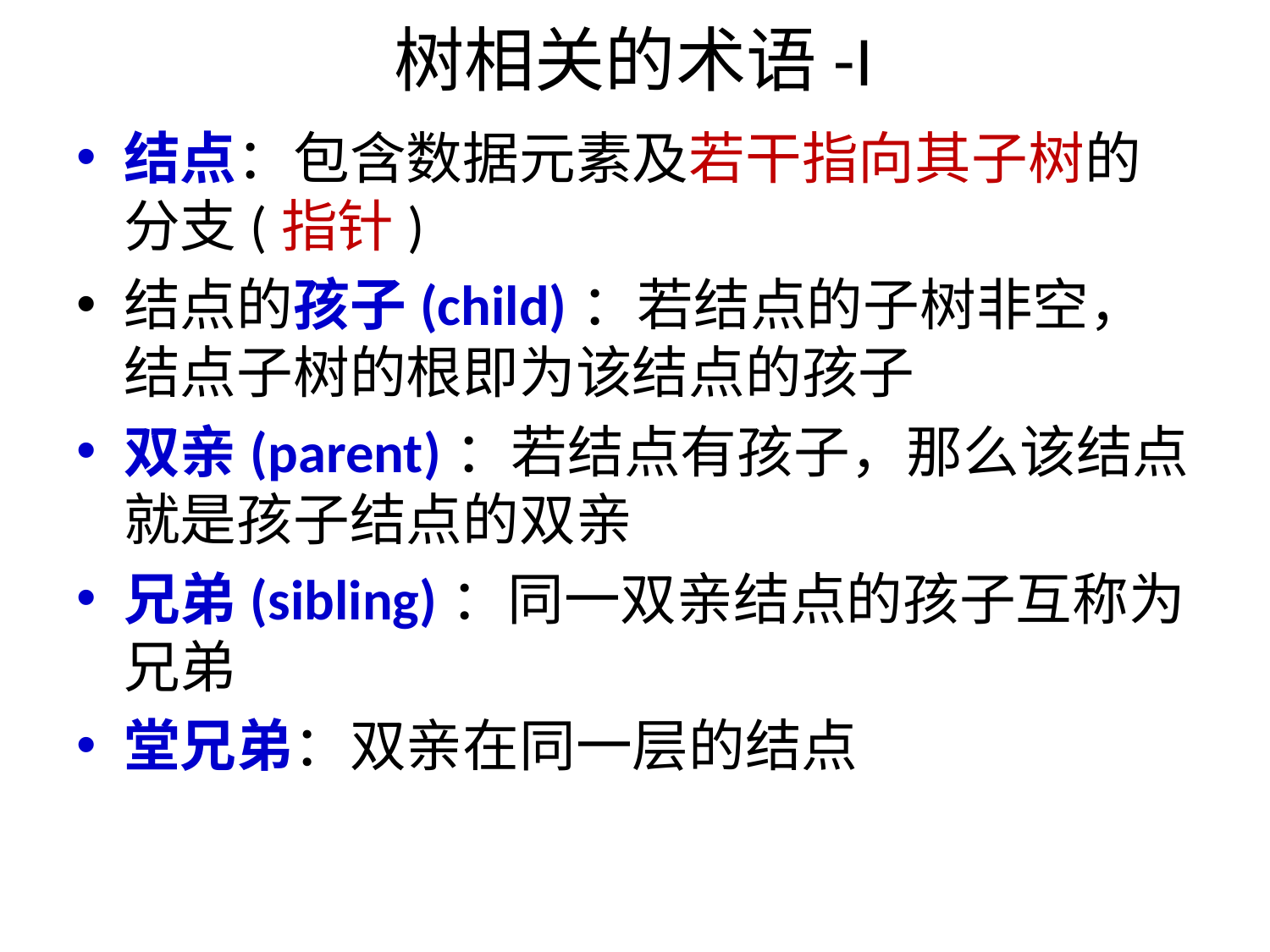

# 树相关的术语-I
结点：包含数据元素及若干指向其子树的分支(指针)
结点的孩子(child)：若结点的子树非空，结点子树的根即为该结点的孩子
双亲(parent)：若结点有孩子，那么该结点就是孩子结点的双亲
兄弟(sibling)：同一双亲结点的孩子互称为兄弟
堂兄弟：双亲在同一层的结点